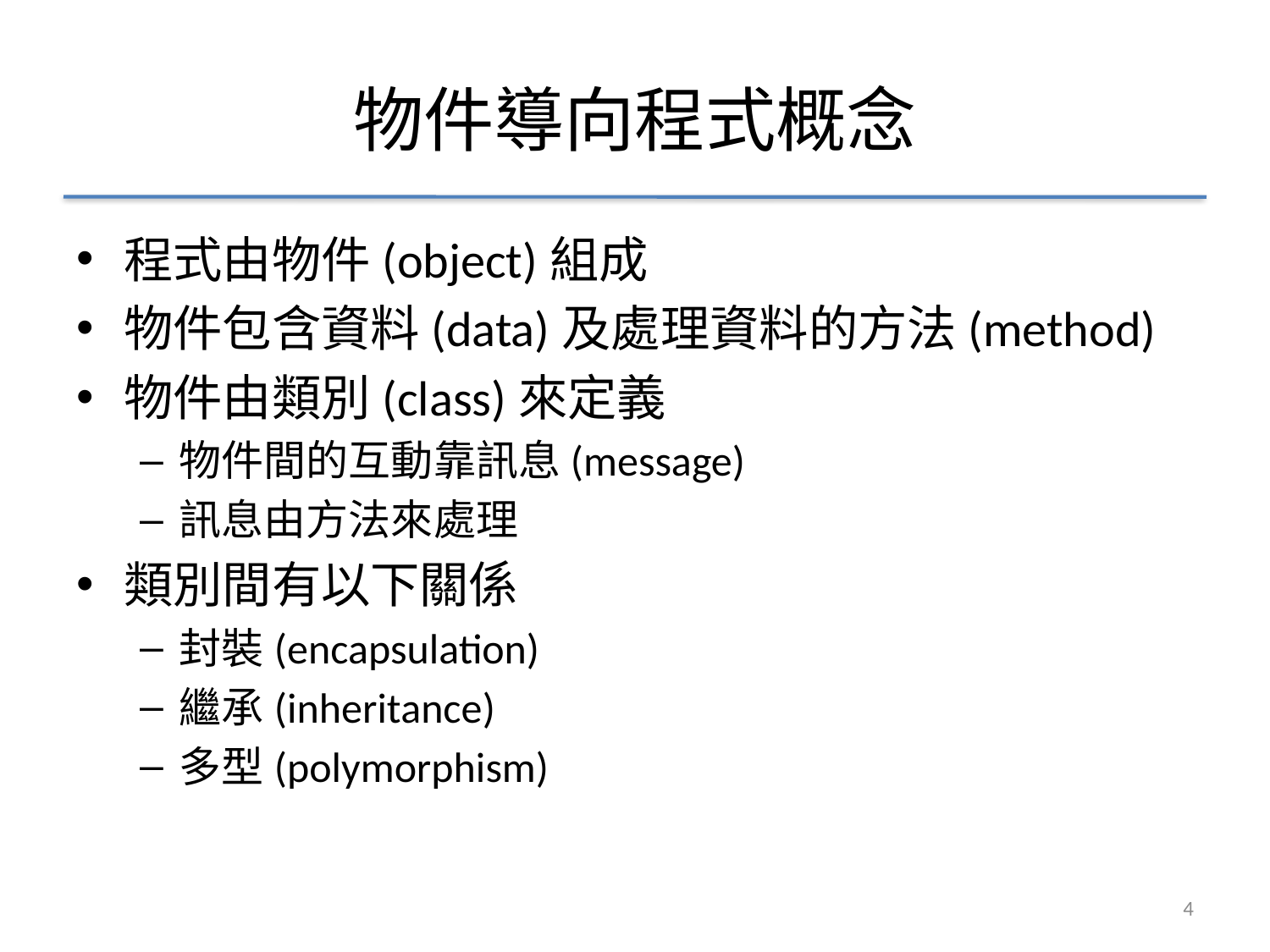

# 物件導向程式概念
程式由物件(object)組成
物件包含資料(data)及處理資料的方法(method)
物件由類別(class)來定義
物件間的互動靠訊息(message)
訊息由方法來處理
類別間有以下關係
封裝(encapsulation)
繼承(inheritance)
多型(polymorphism)
4